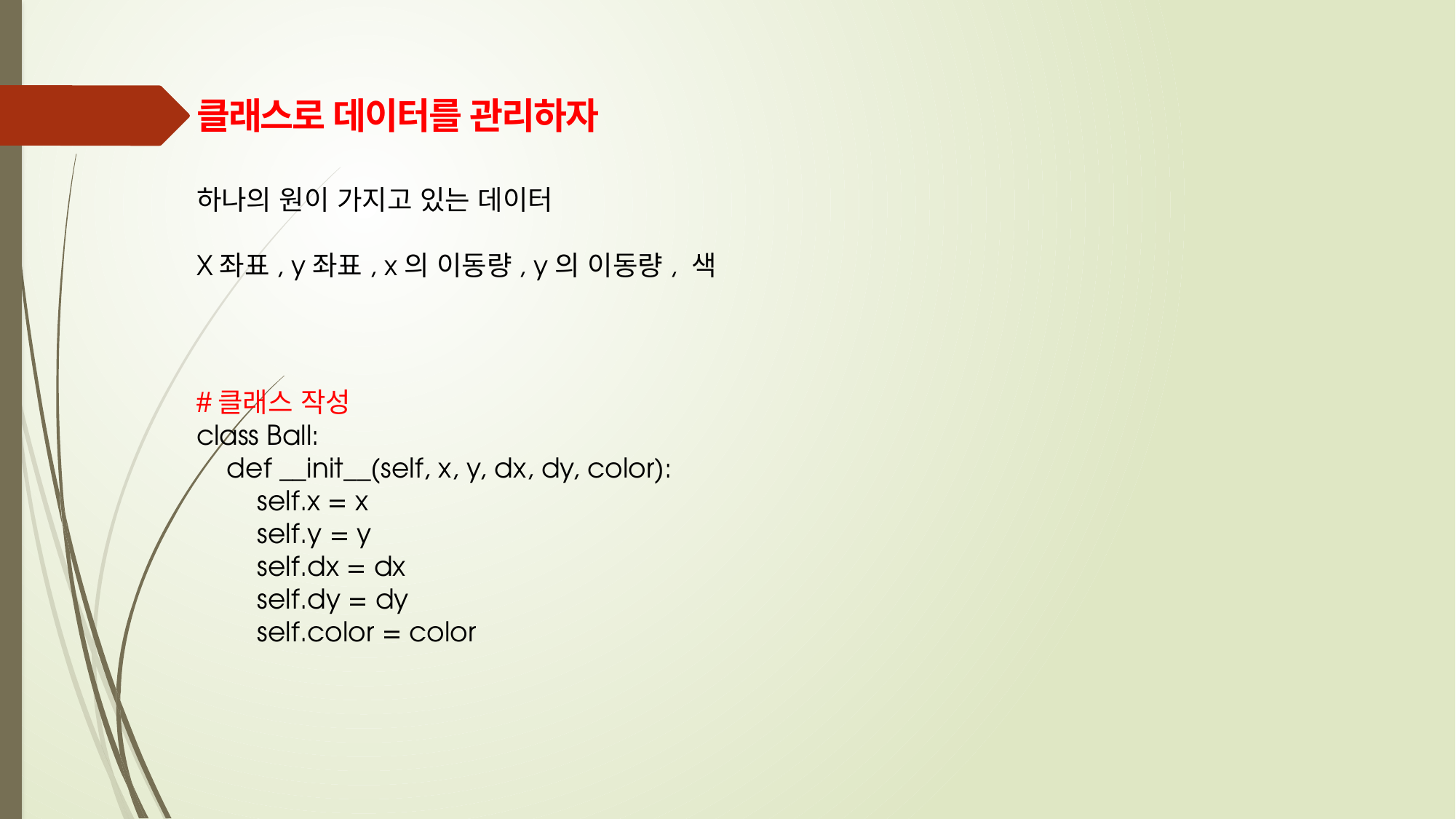

클래스로 데이터를 관리하자
하나의 원이 가지고 있는 데이터

X좌표, y좌표, x의 이동량, y의 이동량, 색

#클래스 작성
class Ball:
    def __init__(self, x, y, dx, dy, color):
        self.x = x
        self.y = y
        self.dx = dx
        self.dy = dy
        self.color = color